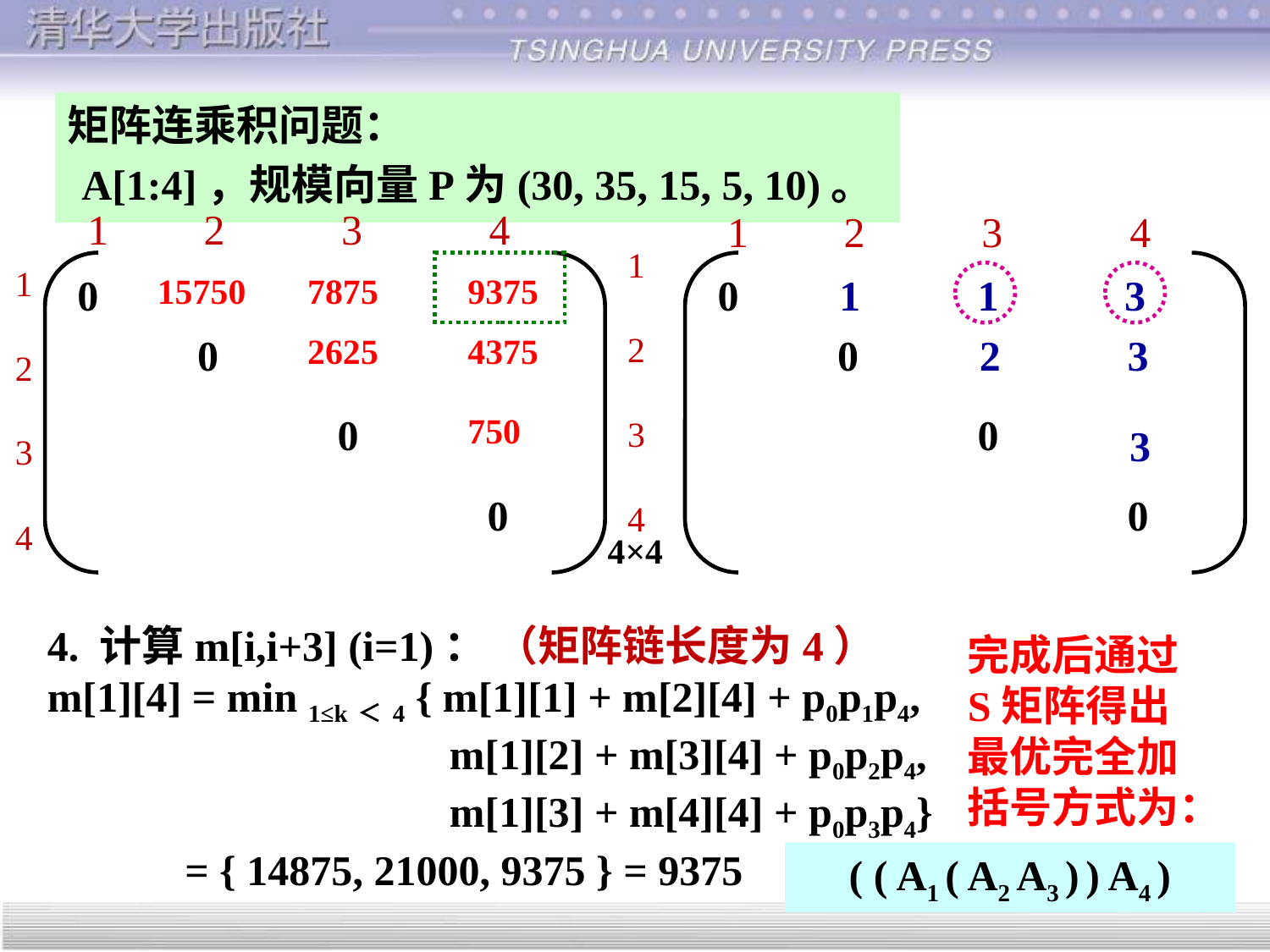

矩阵连乘积问题：
A[1:4]，规模向量P为(30, 35, 15, 5, 10)。
1         2           3            4
1         2           3            4
1

2

3

4

0
0
0
0
4×4

0
0
0
0
1

2

3

4
15750
7875
9375
1

1
3

2625
4375
2
3
750
3
4. 计算m[i,i+3] (i=1)： （矩阵链长度为4）
m[1][4] = min 1≤k＜4 { m[1][1] + m[2][4] + p0p1p4,
                                      m[1][2] + m[3][4] + p0p2p4,
                                      m[1][3] + m[4][4] + p0p3p4}
             = { 14875, 21000, 9375 } = 9375
完成后通过S矩阵得出最优完全加括号方式为：
( ( A1 ( A2 A3 ) ) A4 )
33